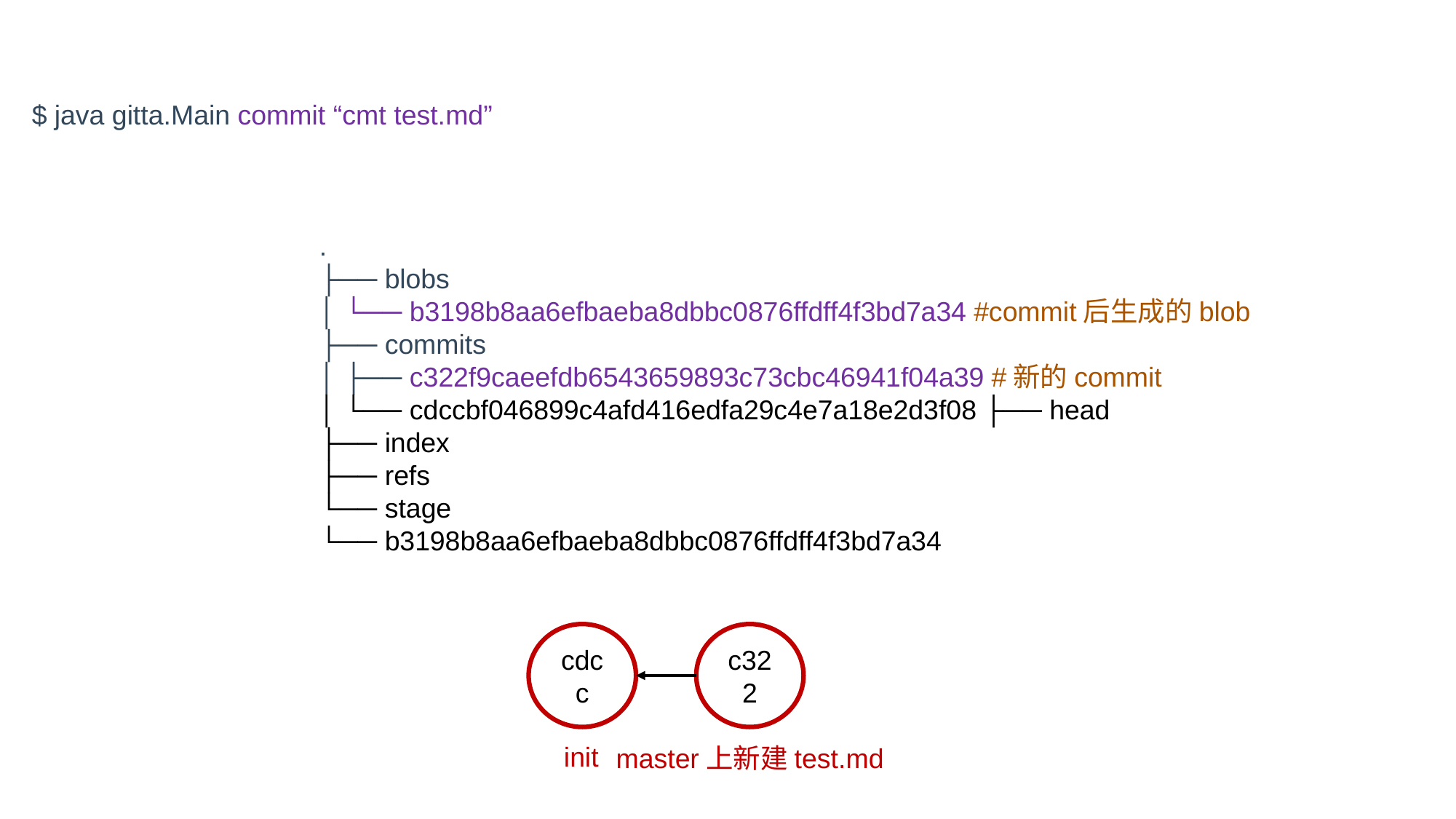

$ java gitta.Main commit “cmt test.md”
.
├── blobs
│ └── b3198b8aa6efbaeba8dbbc0876ffdff4f3bd7a34 #commit后生成的blob
├── commits
│ ├── c322f9caeefdb6543659893c73cbc46941f04a39 #新的commit
│ └── cdccbf046899c4afd416edfa29c4e7a18e2d3f08 ├── head
├── index
├── refs
└── stage
└── b3198b8aa6efbaeba8dbbc0876ffdff4f3bd7a34

cdcc
c322
init
master上新建test.md